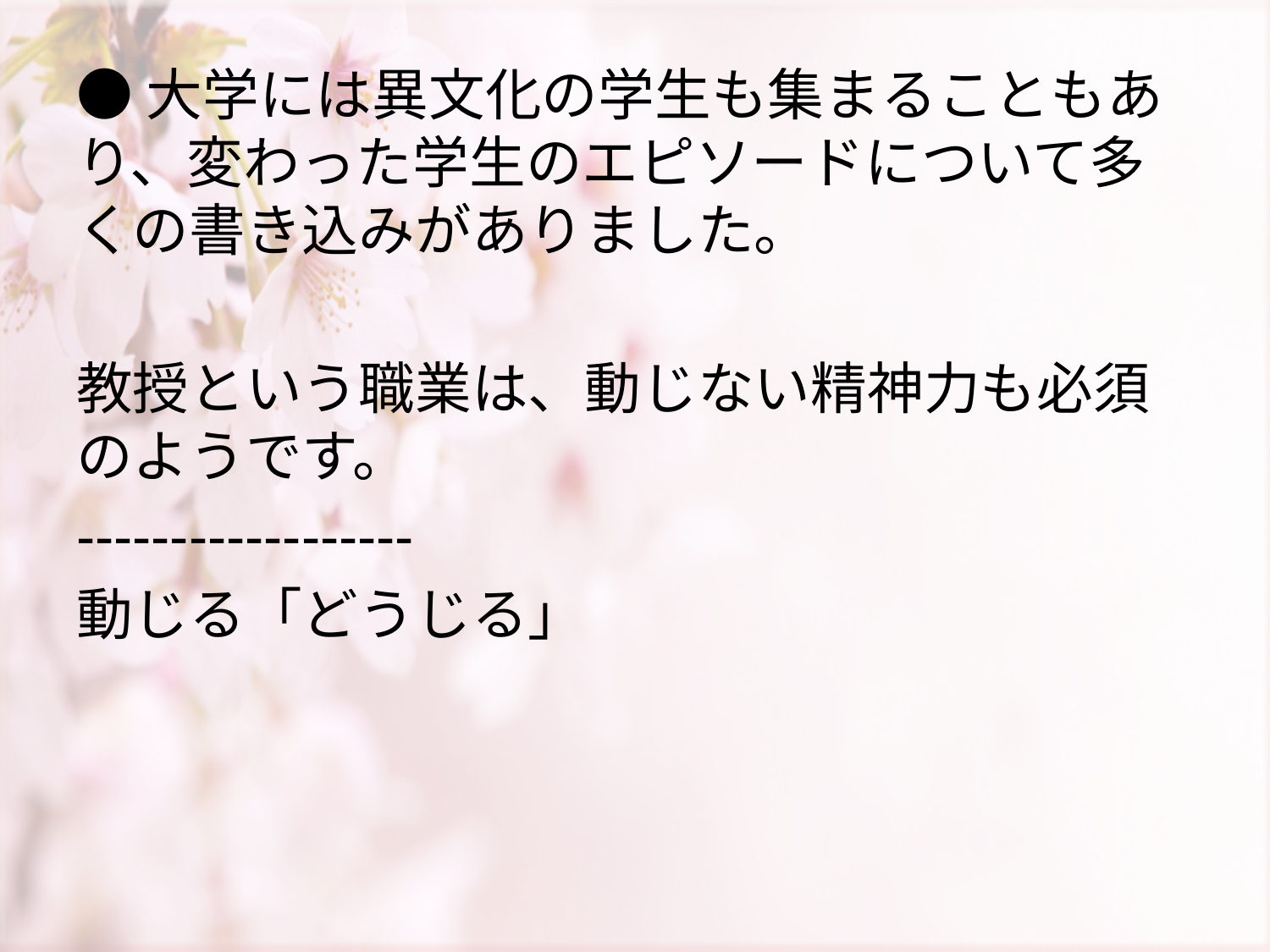

●大学には異文化の学生も集まることもあり、変わった学生のエピソードについて多くの書き込みがありました。

教授という職業は、動じない精神力も必須のようです。
------------------
動じる「どうじる」